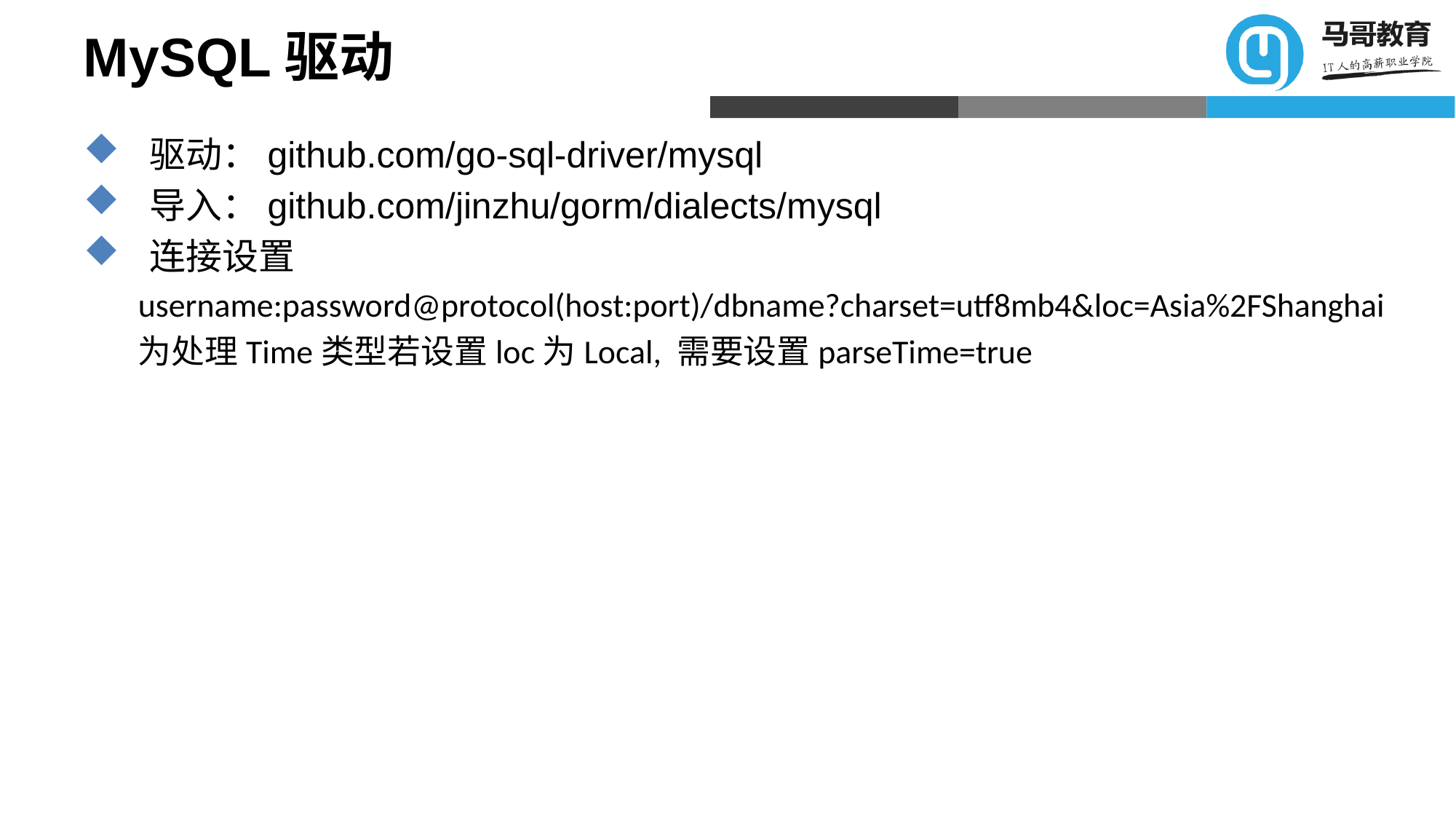

# MySQL驱动
  驱动：github.com/go-sql-driver/mysql
  导入：github.com/jinzhu/gorm/dialects/mysql
  连接设置
username:password@protocol(host:port)/dbname?charset=utf8mb4&loc=Asia%2FShanghai
为处理Time类型若设置loc为Local, 需要设置parseTime=true